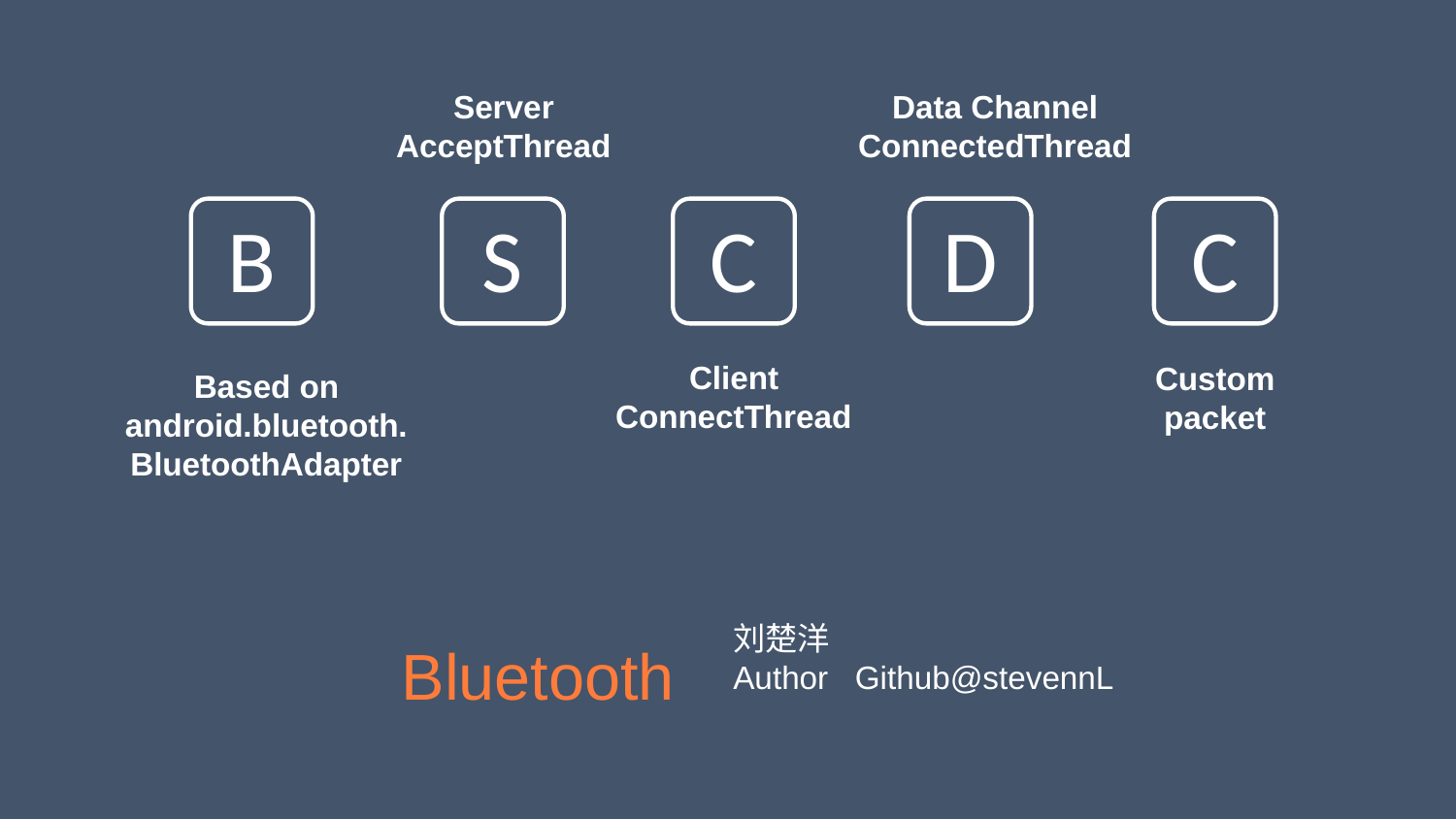

Server AcceptThread
Data Channel ConnectedThread
B
S
C
D
C
Client
ConnectThread
Based on android.bluetooth.
BluetoothAdapter
Custom
packet
刘楚洋
Author   Github@stevennL
Bluetooth